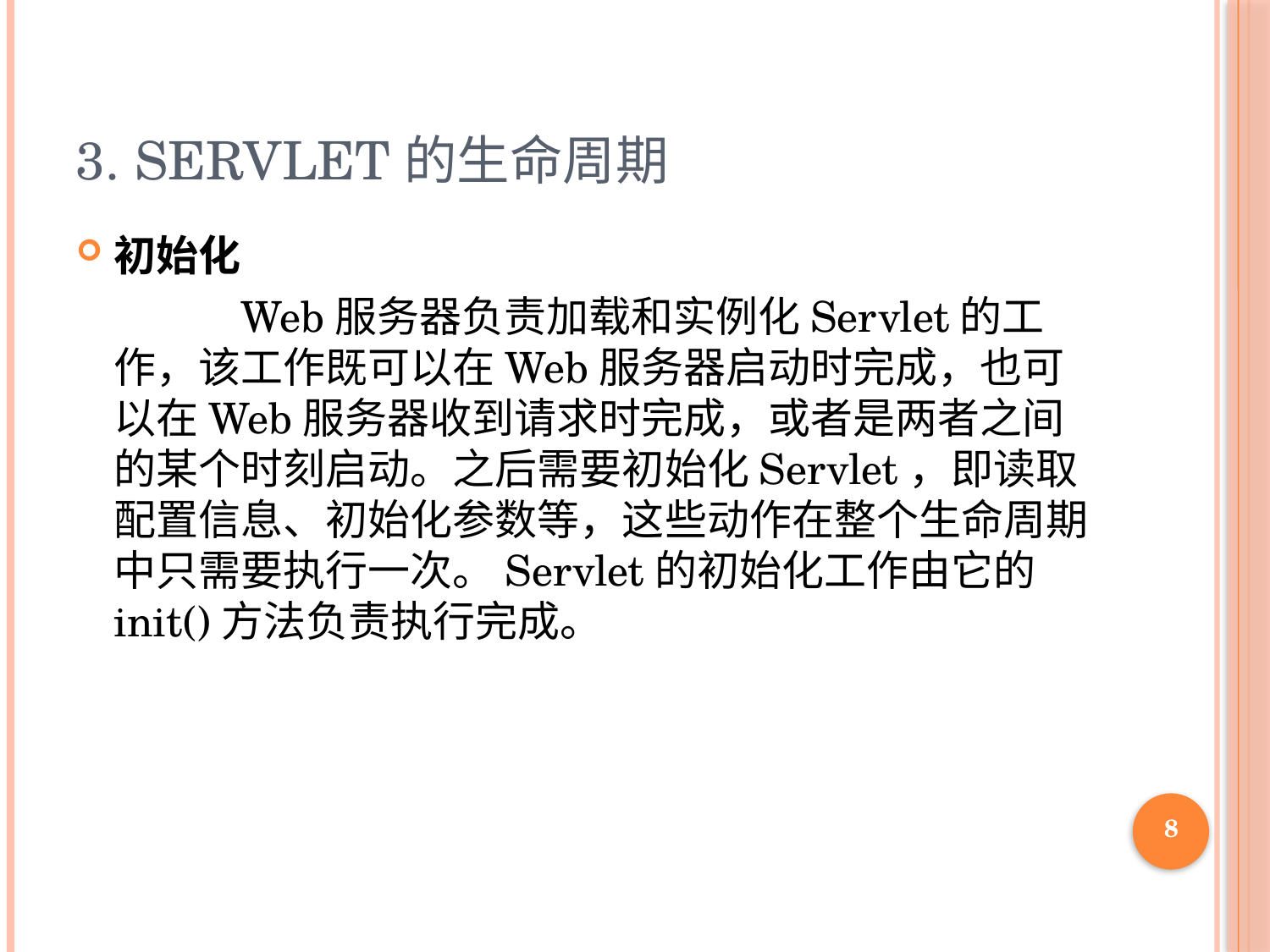

# 3. Servlet的生命周期
初始化
		Web服务器负责加载和实例化Servlet的工作，该工作既可以在Web服务器启动时完成，也可以在Web服务器收到请求时完成，或者是两者之间的某个时刻启动。之后需要初始化Servlet，即读取配置信息、初始化参数等，这些动作在整个生命周期中只需要执行一次。Servlet的初始化工作由它的init()方法负责执行完成。
8